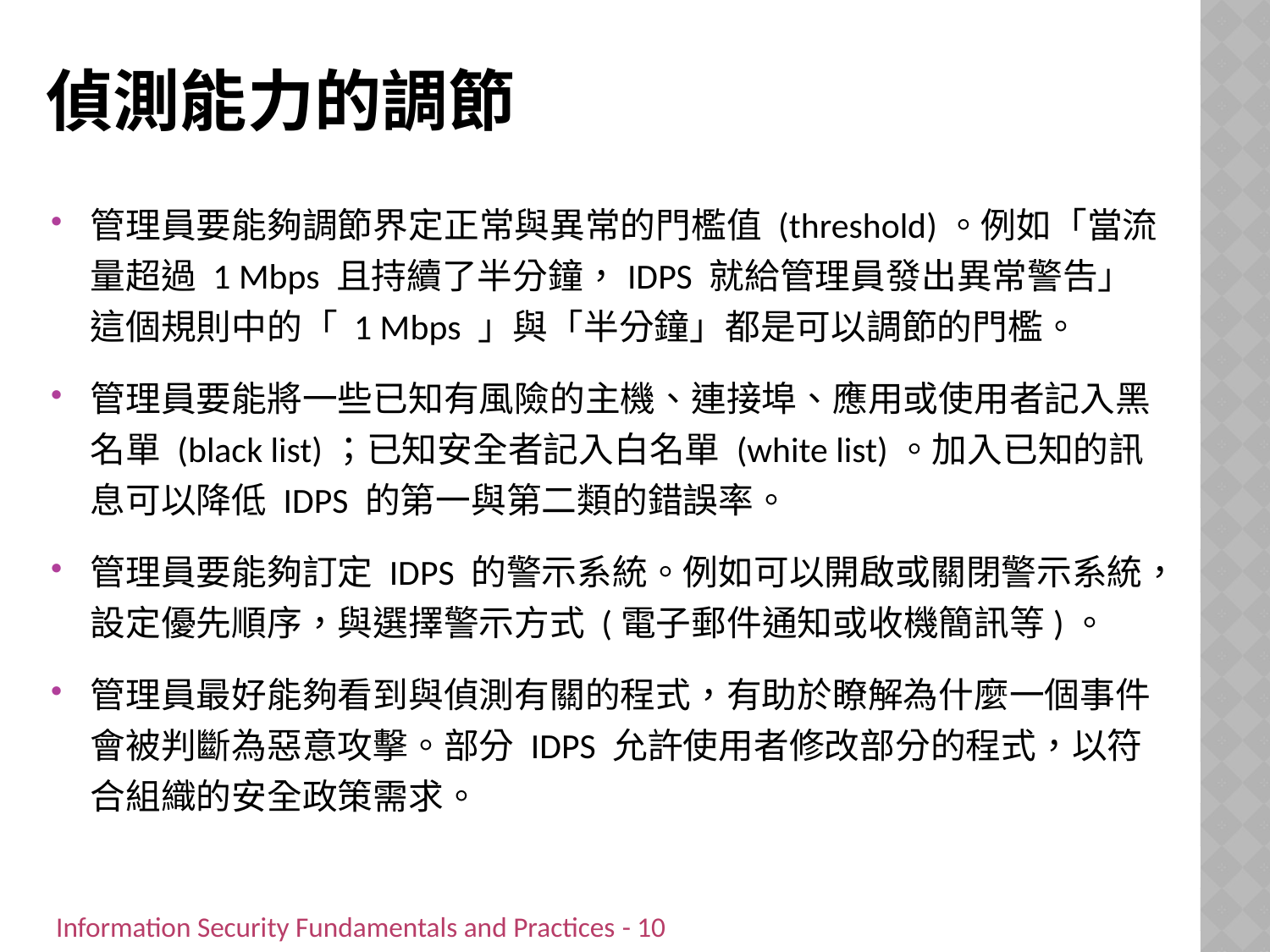

# 偵測能力的調節
管理員要能夠調節界定正常與異常的門檻值 (threshold)。例如「當流量超過 1 Mbps 且持續了半分鐘，IDPS 就給管理員發出異常警告」這個規則中的「 1 Mbps 」與「半分鐘」都是可以調節的門檻。
管理員要能將一些已知有風險的主機、連接埠、應用或使用者記入黑名單 (black list)；已知安全者記入白名單 (white list)。加入已知的訊息可以降低 IDPS 的第一與第二類的錯誤率。
管理員要能夠訂定 IDPS 的警示系統。例如可以開啟或關閉警示系統，設定優先順序，與選擇警示方式 (電子郵件通知或收機簡訊等)。
管理員最好能夠看到與偵測有關的程式，有助於瞭解為什麼一個事件會被判斷為惡意攻擊。部分 IDPS 允許使用者修改部分的程式，以符合組織的安全政策需求。